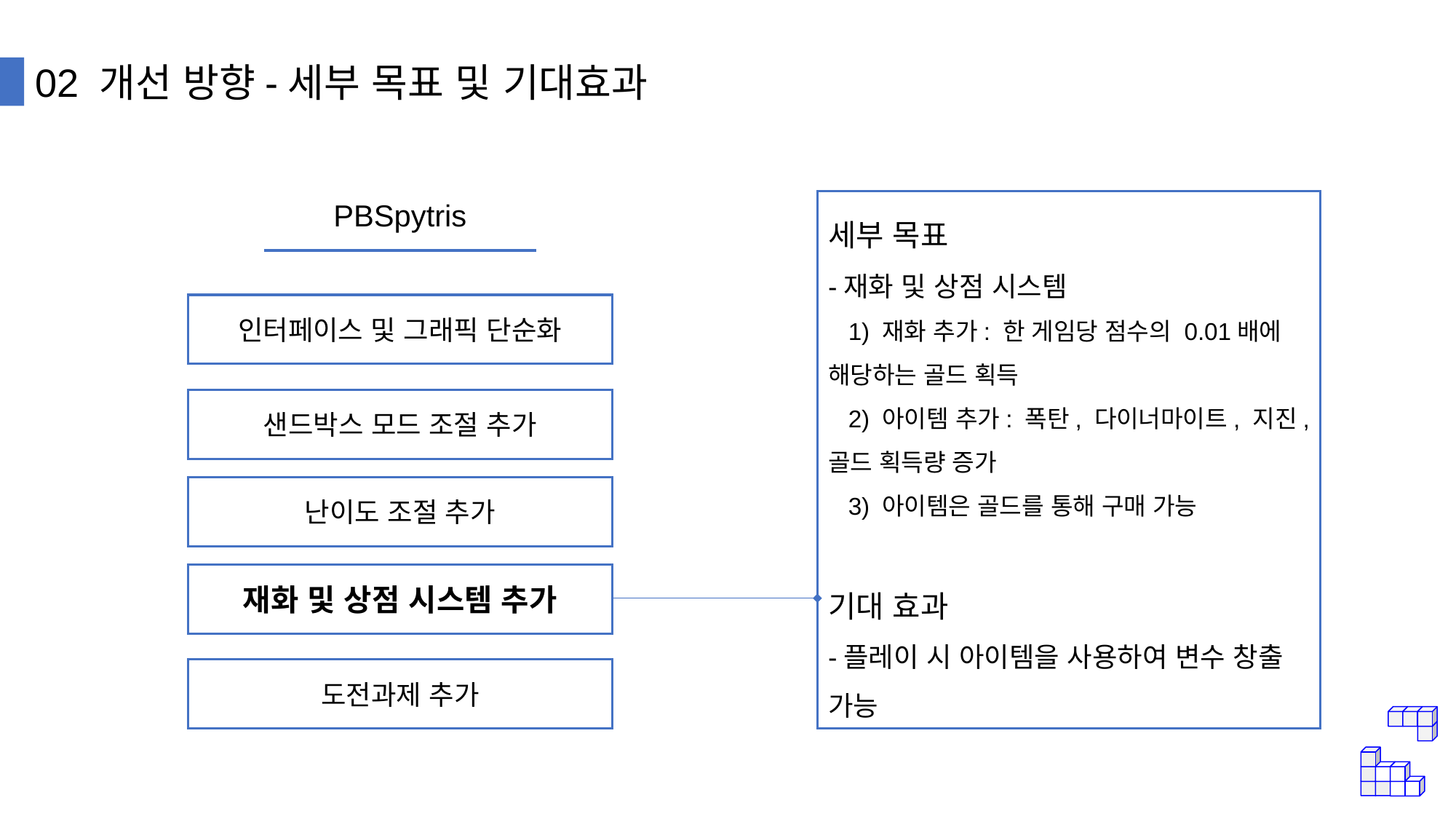

02 개선 방향-세부 목표 및 기대효과

세부 목표
-재화 및 상점 시스템
   1) 재화 추가: 한 게임당 점수의 0.01배에 해당하는 골드 획득
   2) 아이템 추가: 폭탄, 다이너마이트, 지진, 골드 획득량 증가
   3) 아이템은 골드를 통해 구매 가능

기대 효과
-플레이 시 아이템을 사용하여 변수 창출 가능
PBSpytris
인터페이스 및 그래픽 단순화
샌드박스 모드 조절 추가
난이도 조절 추가
재화 및 상점 시스템 추가
도전과제 추가